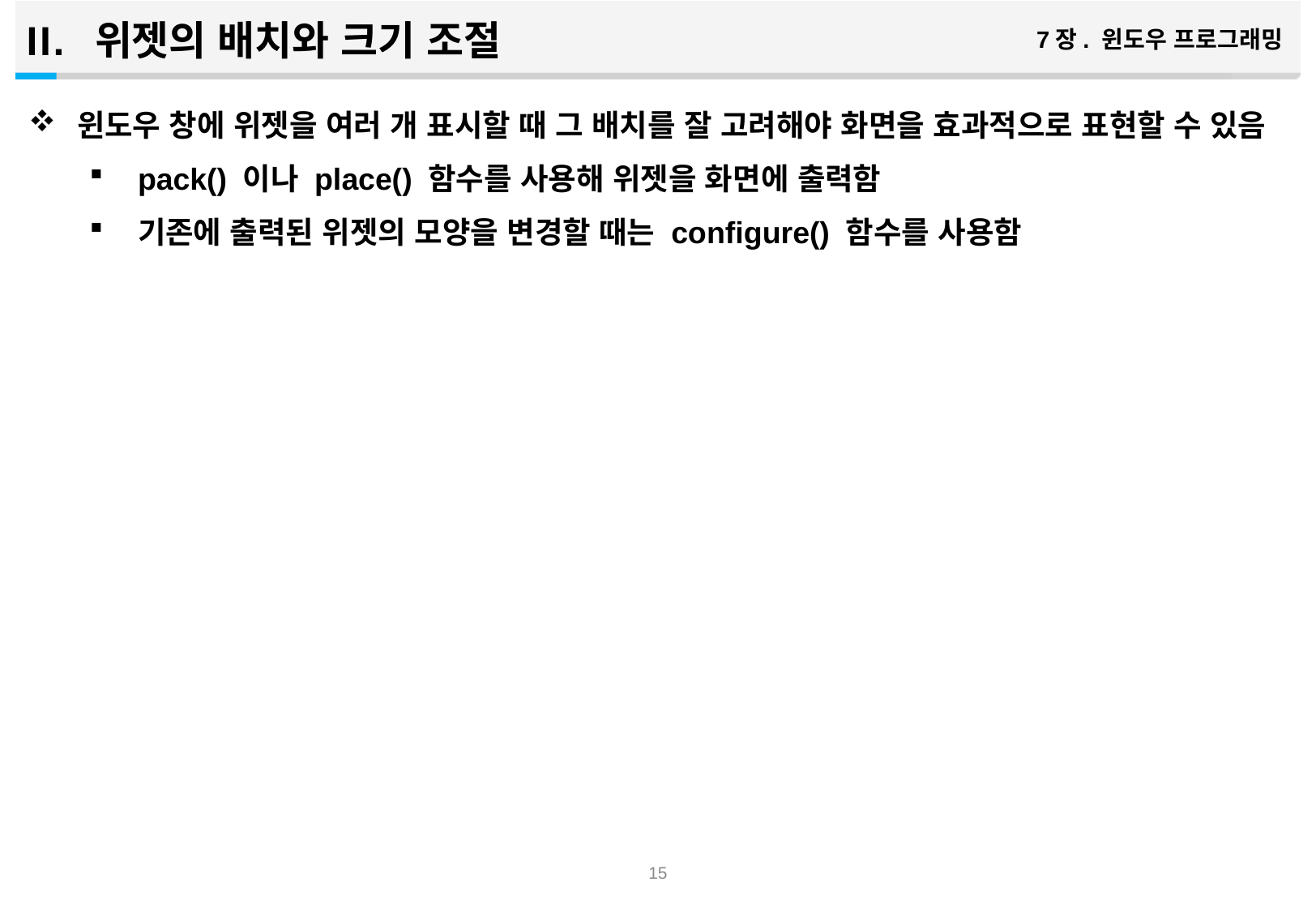

위젯의 배치와 크기 조절
7장. 윈도우 프로그래밍
윈도우 창에 위젯을 여러 개 표시할 때 그 배치를 잘 고려해야 화면을 효과적으로 표현할 수 있음
pack() 이나 place() 함수를 사용해 위젯을 화면에 출력함
기존에 출력된 위젯의 모양을 변경할 때는 configure() 함수를 사용함
15